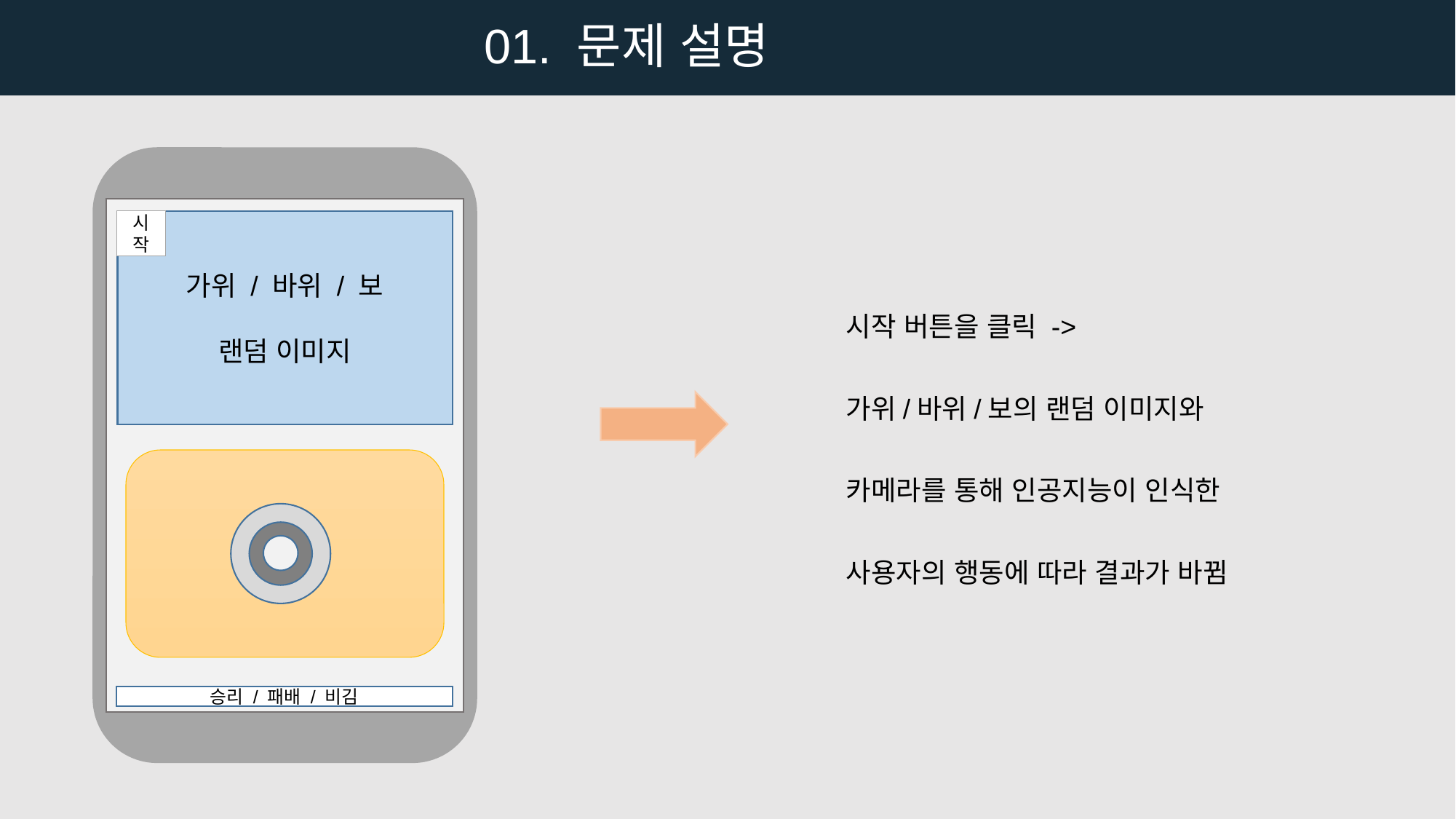

01. 문제 설명

시작
가위 / 바위 / 보

랜덤 이미지
시작 버튼을 클릭 ->
가위/바위/보의 랜덤 이미지와
카메라를 통해 인공지능이 인식한
사용자의 행동에 따라 결과가 바뀜

승리 / 패배 / 비김